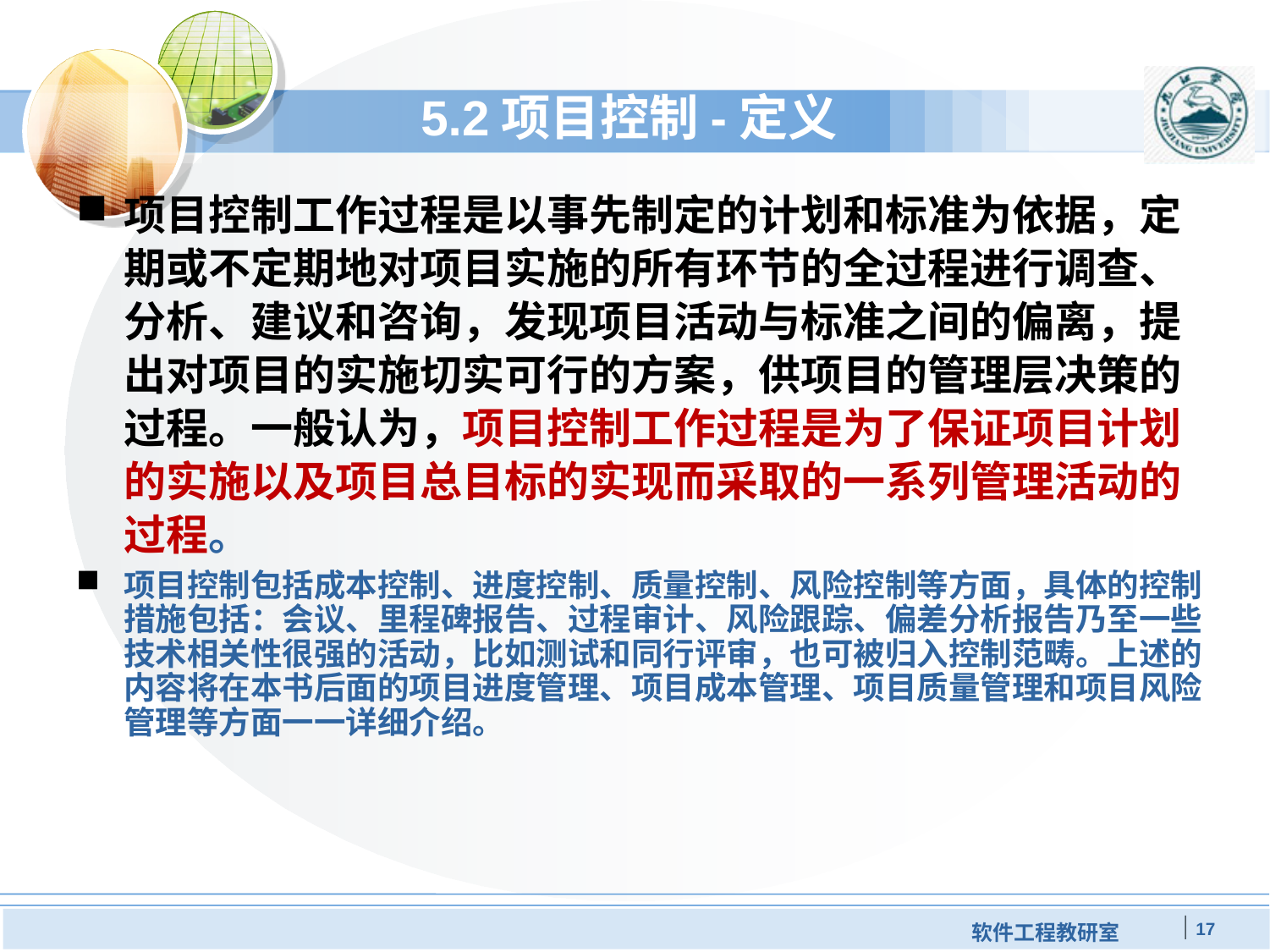

# 5.2项目控制-定义
项目控制工作过程是以事先制定的计划和标准为依据，定期或不定期地对项目实施的所有环节的全过程进行调查、分析、建议和咨询，发现项目活动与标准之间的偏离，提出对项目的实施切实可行的方案，供项目的管理层决策的过程。一般认为，项目控制工作过程是为了保证项目计划的实施以及项目总目标的实现而采取的一系列管理活动的过程。
项目控制包括成本控制、进度控制、质量控制、风险控制等方面，具体的控制措施包括：会议、里程碑报告、过程审计、风险跟踪、偏差分析报告乃至一些技术相关性很强的活动，比如测试和同行评审，也可被归入控制范畴。上述的内容将在本书后面的项目进度管理、项目成本管理、项目质量管理和项目风险管理等方面一一详细介绍。